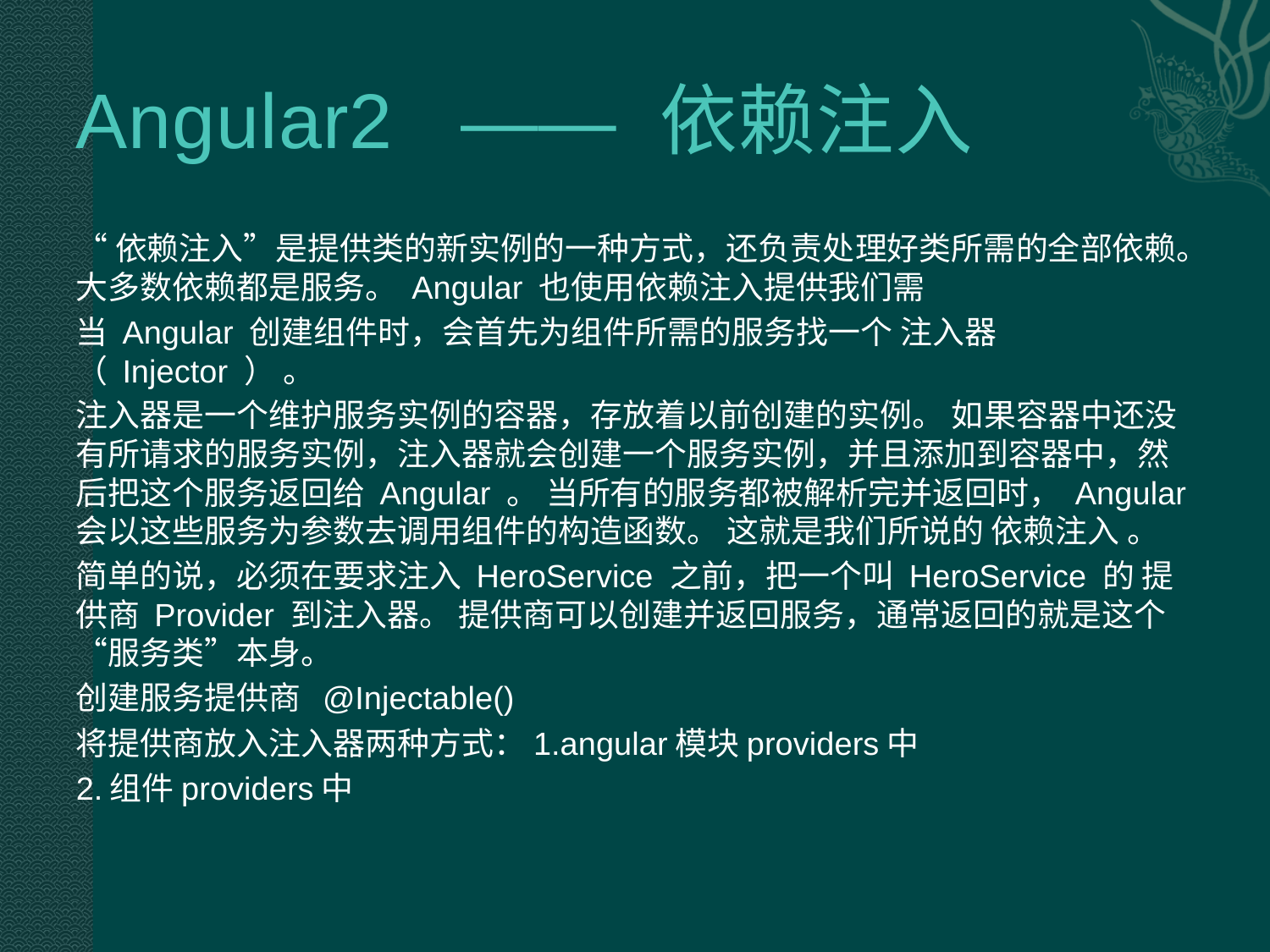

# Angular2   —— 依赖注入
“依赖注入”是提供类的新实例的一种方式，还负责处理好类所需的全部依赖。大多数依赖都是服务。 Angular 也使用依赖注入提供我们需
当 Angular 创建组件时，会首先为组件所需的服务找一个 注入器（ Injector ） 。
注入器是一个维护服务实例的容器，存放着以前创建的实例。 如果容器中还没有所请求的服务实例，注入器就会创建一个服务实例，并且添加到容器中，然后把这个服务返回给 Angular 。 当所有的服务都被解析完并返回时， Angular 会以这些服务为参数去调用组件的构造函数。 这就是我们所说的 依赖注入 。
简单的说，必须在要求注入 HeroService 之前，把一个叫 HeroService 的 提供商 Provider 到注入器。 提供商可以创建并返回服务，通常返回的就是这个“服务类”本身。
创建服务提供商  @Injectable()
将提供商放入注入器两种方式：1.angular模块providers中
2.组件providers中